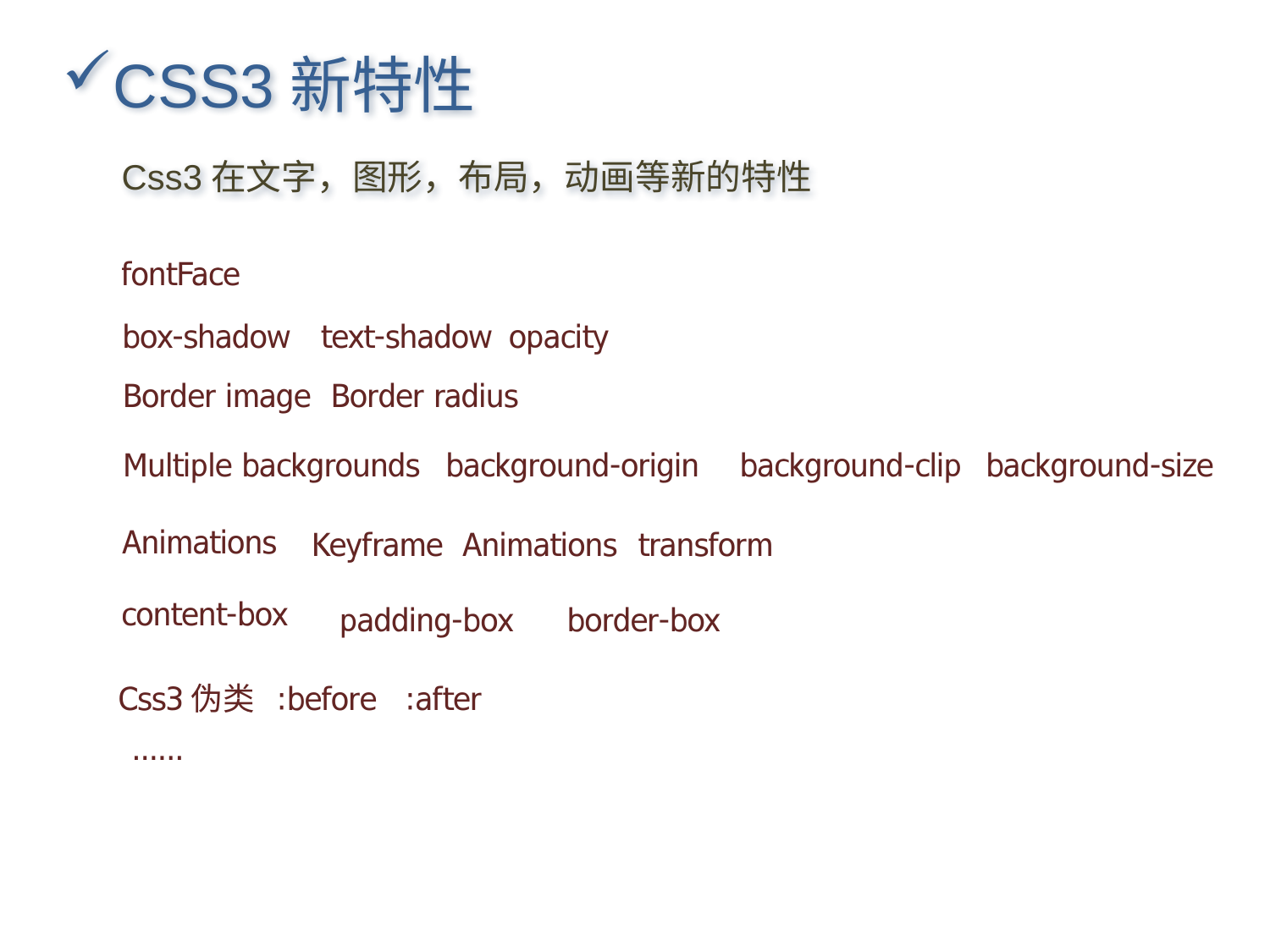

CSS3新特性
Css3在文字，图形，布局，动画等新的特性
fontFace
box-shadow
text-shadow
opacity
Border image
Border radius
Multiple backgrounds
background-origin
 background-clip
background-size
Animations
Keyframe  Animations
transform
content-box
padding-box
border-box
Css3伪类
:before
:after
……